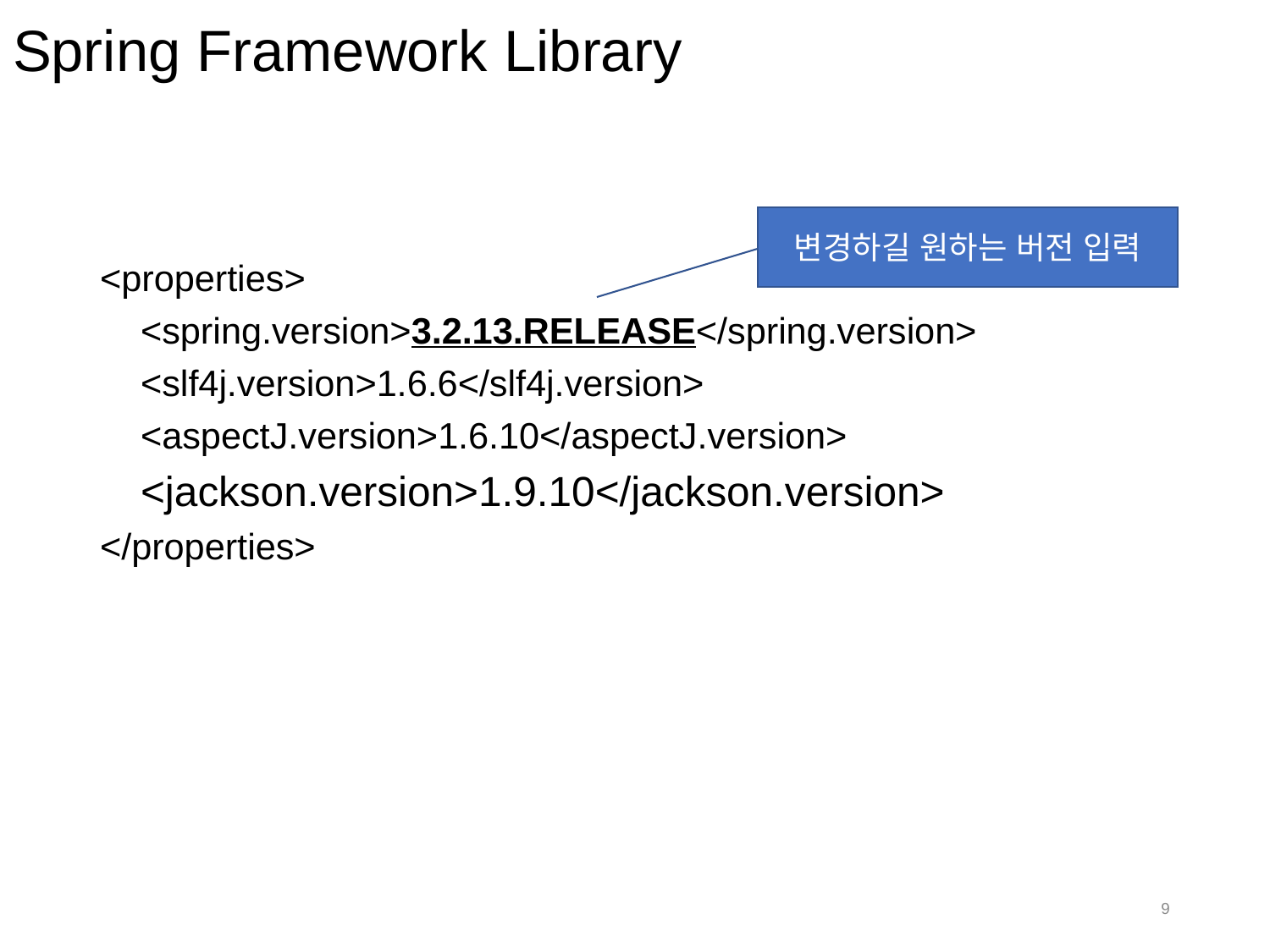

# Spring Framework Library
변경하길 원하는 버전 입력
<properties>
    <spring.version>3.2.13.RELEASE</spring.version>
    <slf4j.version>1.6.6</slf4j.version>
    <aspectJ.version>1.6.10</aspectJ.version>
    <jackson.version>1.9.10</jackson.version>
</properties>

9